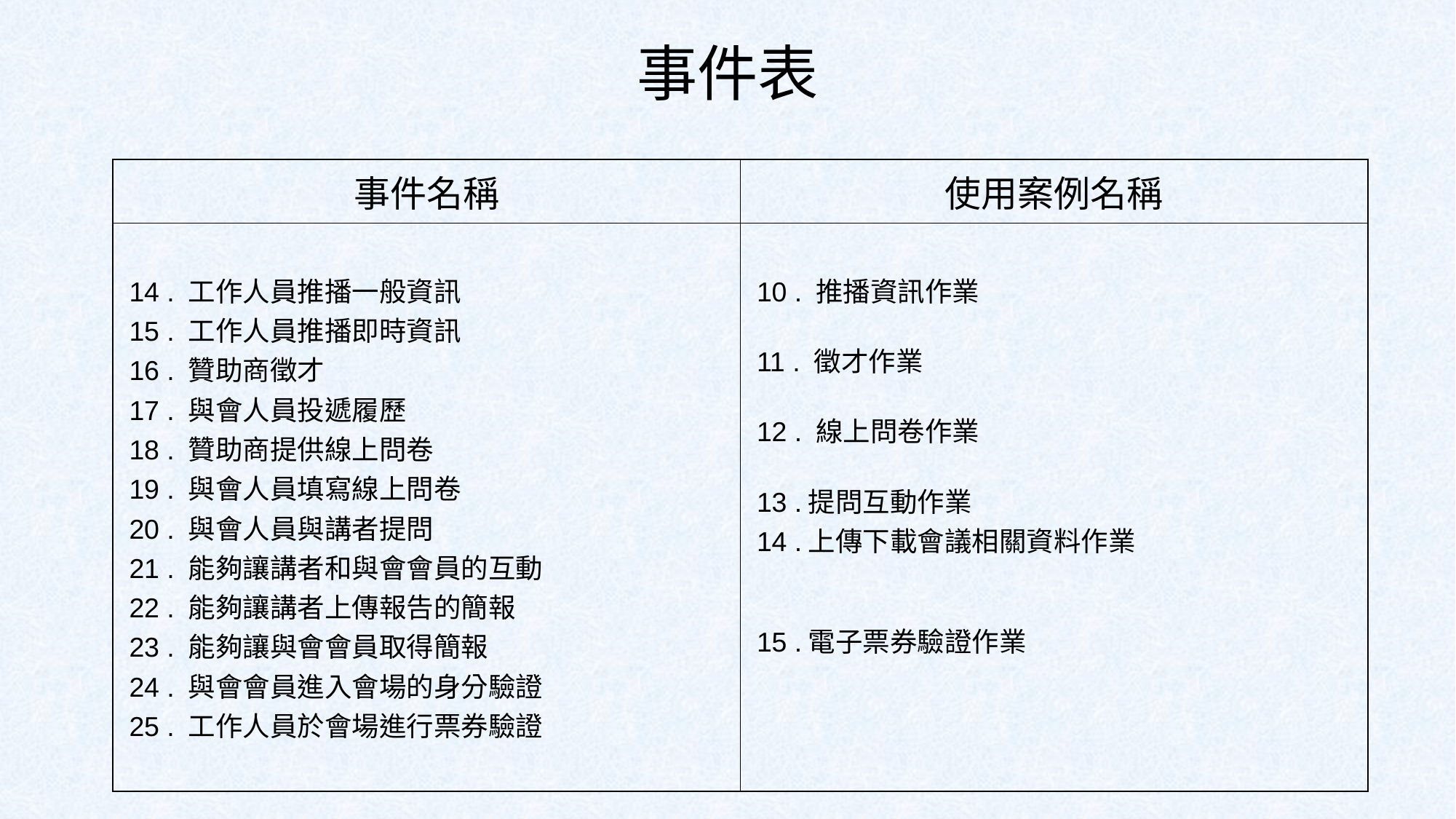

# 事件表
| 事件名稱 | 使用案例名稱 |
| --- | --- |
| 14 . 工作人員推播一般資訊 15 . 工作人員推播即時資訊 16 . 贊助商徵才 17 . 與會人員投遞履歷 18 . 贊助商提供線上問卷 19 . 與會人員填寫線上問卷 20 . 與會人員與講者提問 21 . 能夠讓講者和與會會員的互動 22 . 能夠讓講者上傳報告的簡報 23 . 能夠讓與會會員取得簡報 24 . 與會會員進入會場的身分驗證 25 . 工作人員於會場進行票券驗證 | 10 . 推播資訊作業   11 . 徵才作業 12 . 線上問卷作業   13 .提問互動作業 14 .上傳下載會議相關資料作業 15 .電子票券驗證作業 |